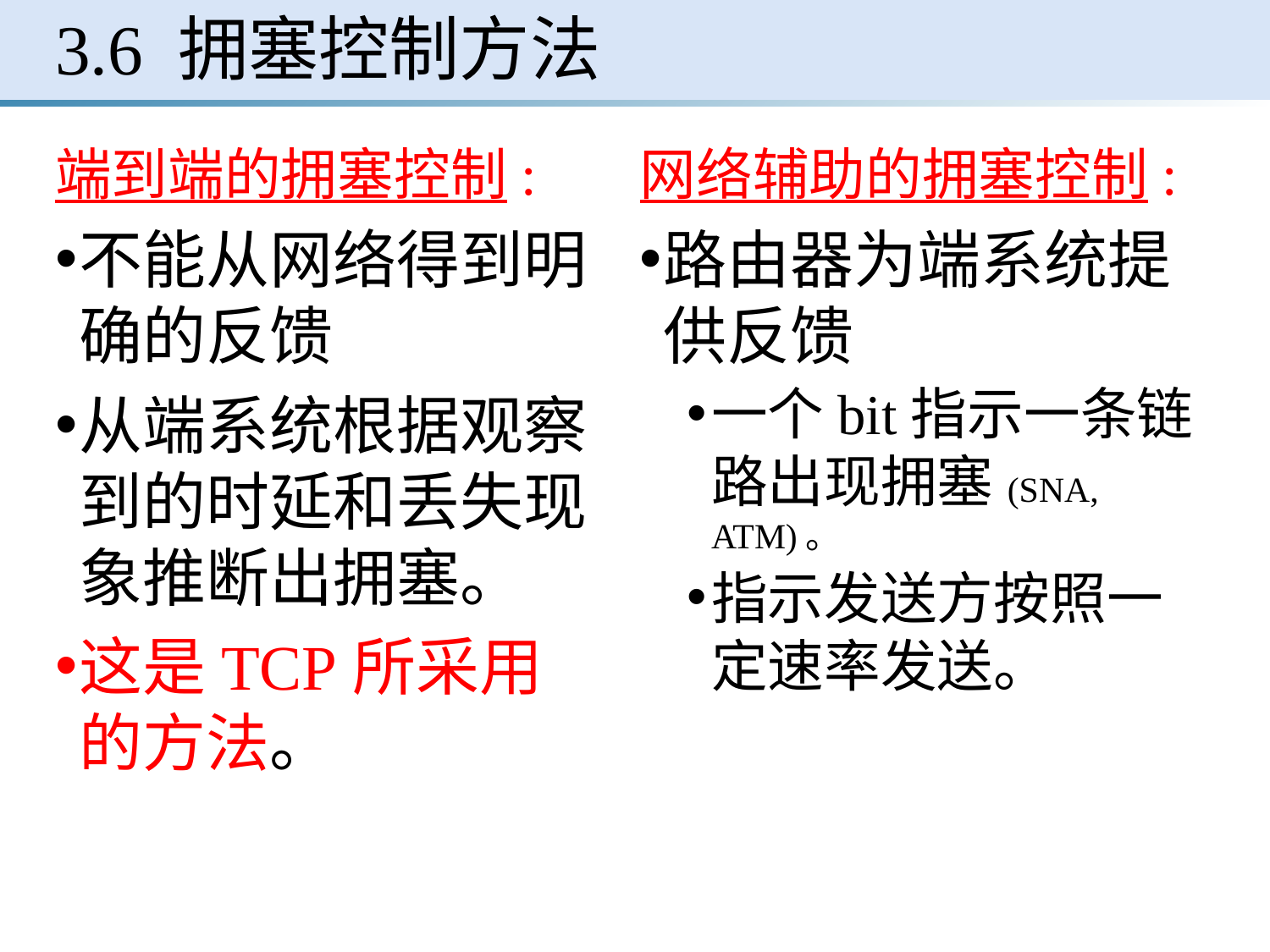

# 3.6 拥塞控制方法
端到端的拥塞控制:
不能从网络得到明确的反馈
从端系统根据观察到的时延和丢失现象推断出拥塞。
这是TCP所采用的方法。
网络辅助的拥塞控制:
路由器为端系统提供反馈
一个bit指示一条链路出现拥塞(SNA, ATM)。
指示发送方按照一定速率发送。